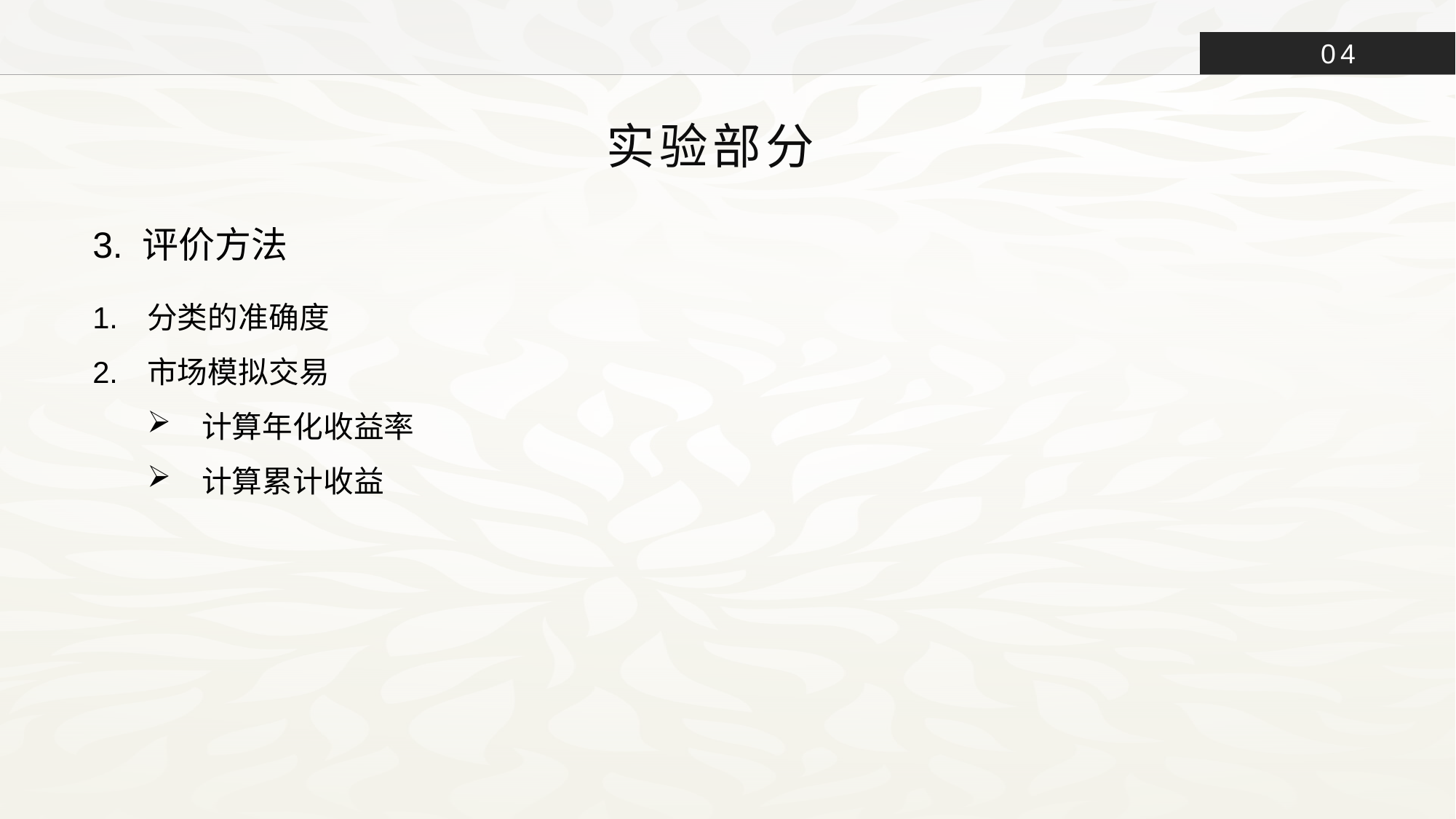

04
 实验部分
3. 评价方法

分类的准确度
市场模拟交易
计算年化收益率
计算累计收益